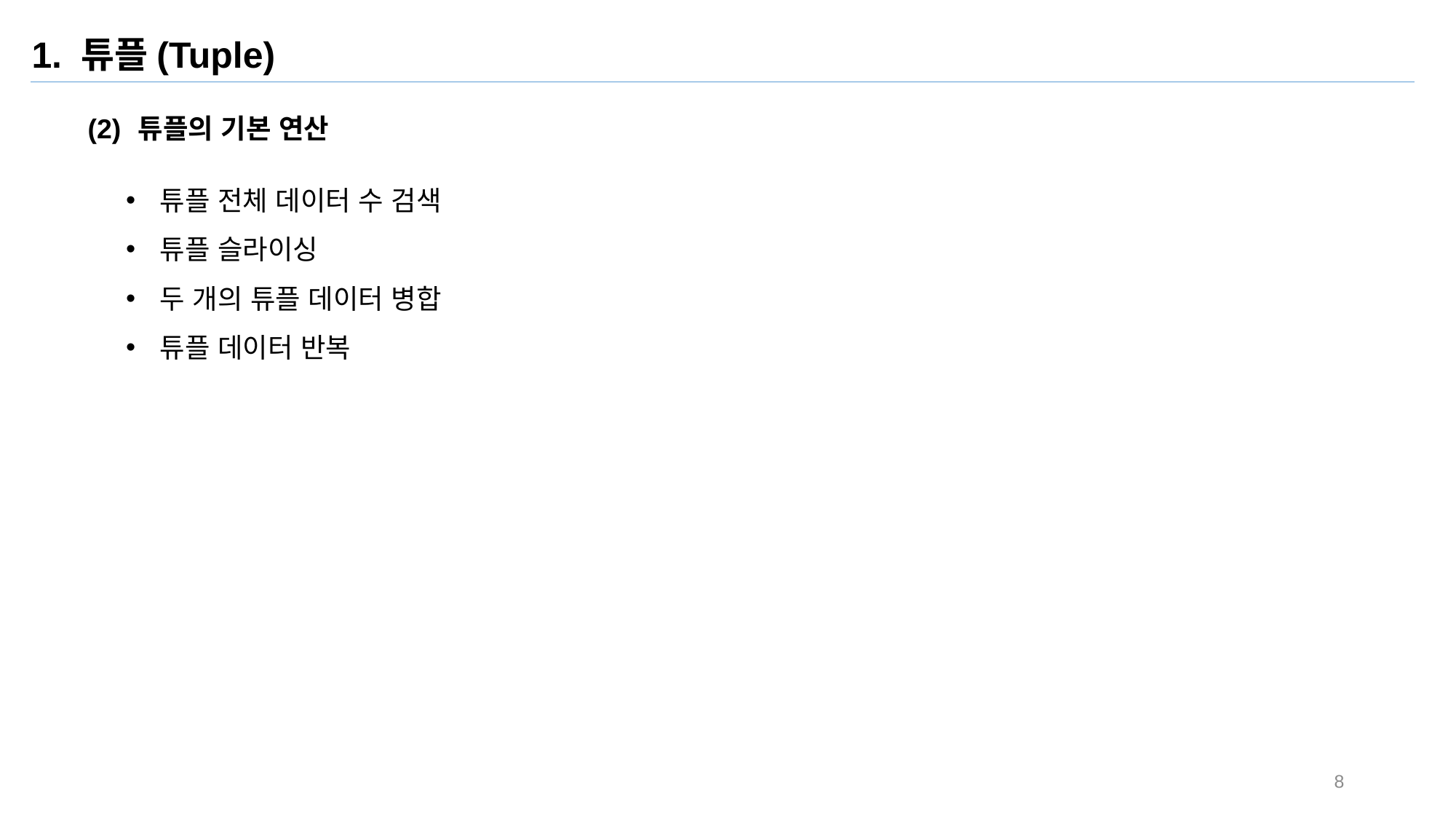

1. 튜플(Tuple)
(2)  튜플의 기본 연산
튜플 전체 데이터 수 검색
튜플 슬라이싱
두 개의 튜플 데이터 병합
튜플 데이터 반복
#1
#2
#3
#4
#5
8